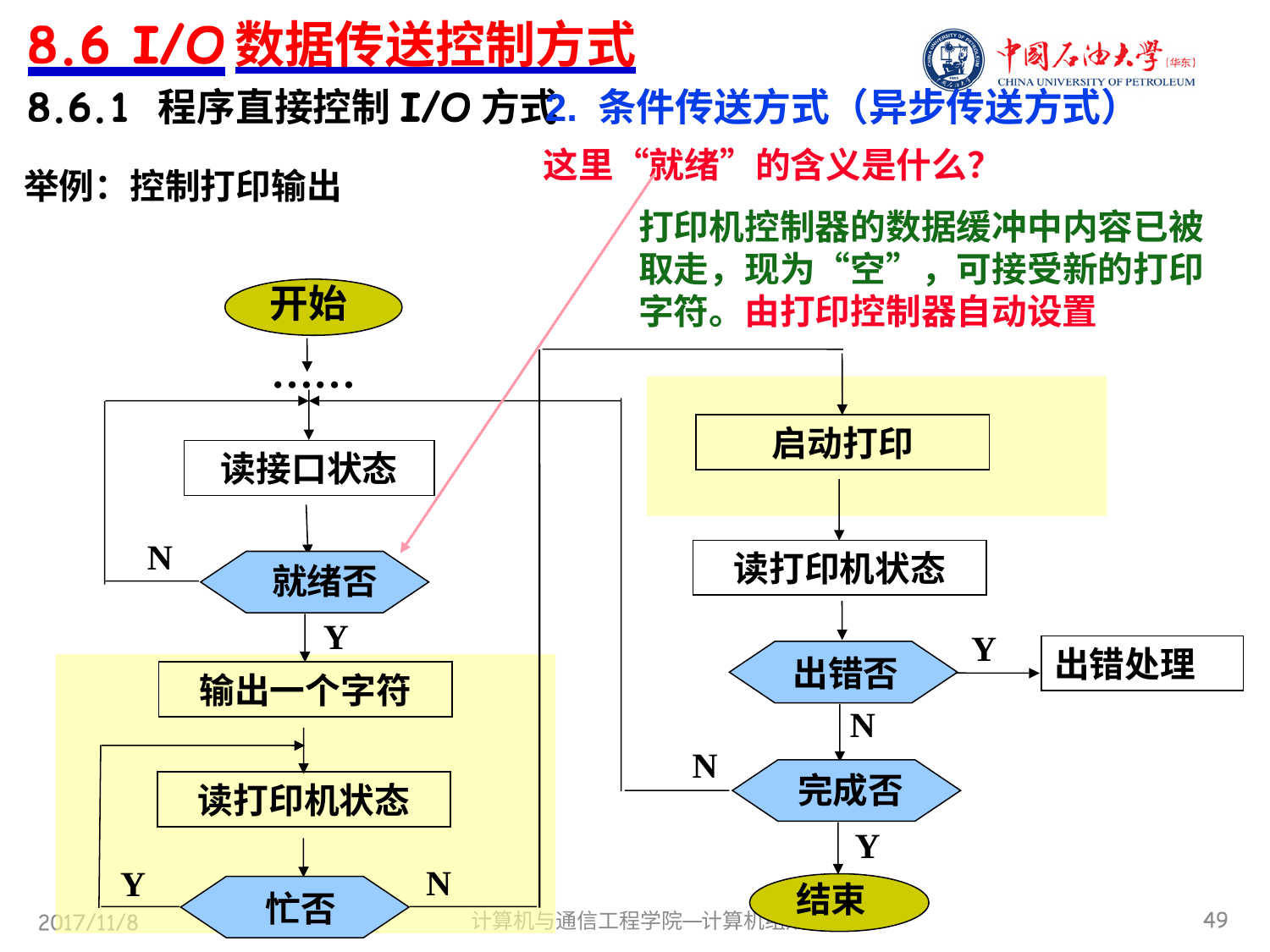

# 8.6 I/O数据传送控制方式
8.6.1 程序直接控制I/O方式
2. 条件传送方式（异步传送方式）
这里“就绪”的含义是什么？
举例：控制打印输出

打印机控制器的数据缓冲中内容已被取走，现为“空”，可接受新的打印字符。由打印控制器自动设置
开始

……

启动打印
读接口状态

N
读打印机状态

就绪否

Y

Y
出错处理

出错否

输出一个字符

N

N

完成否
读打印机状态

Y

N
Y
结束

忙否
计算机与通信工程学院—计算机组成原理
49
2017/11/8